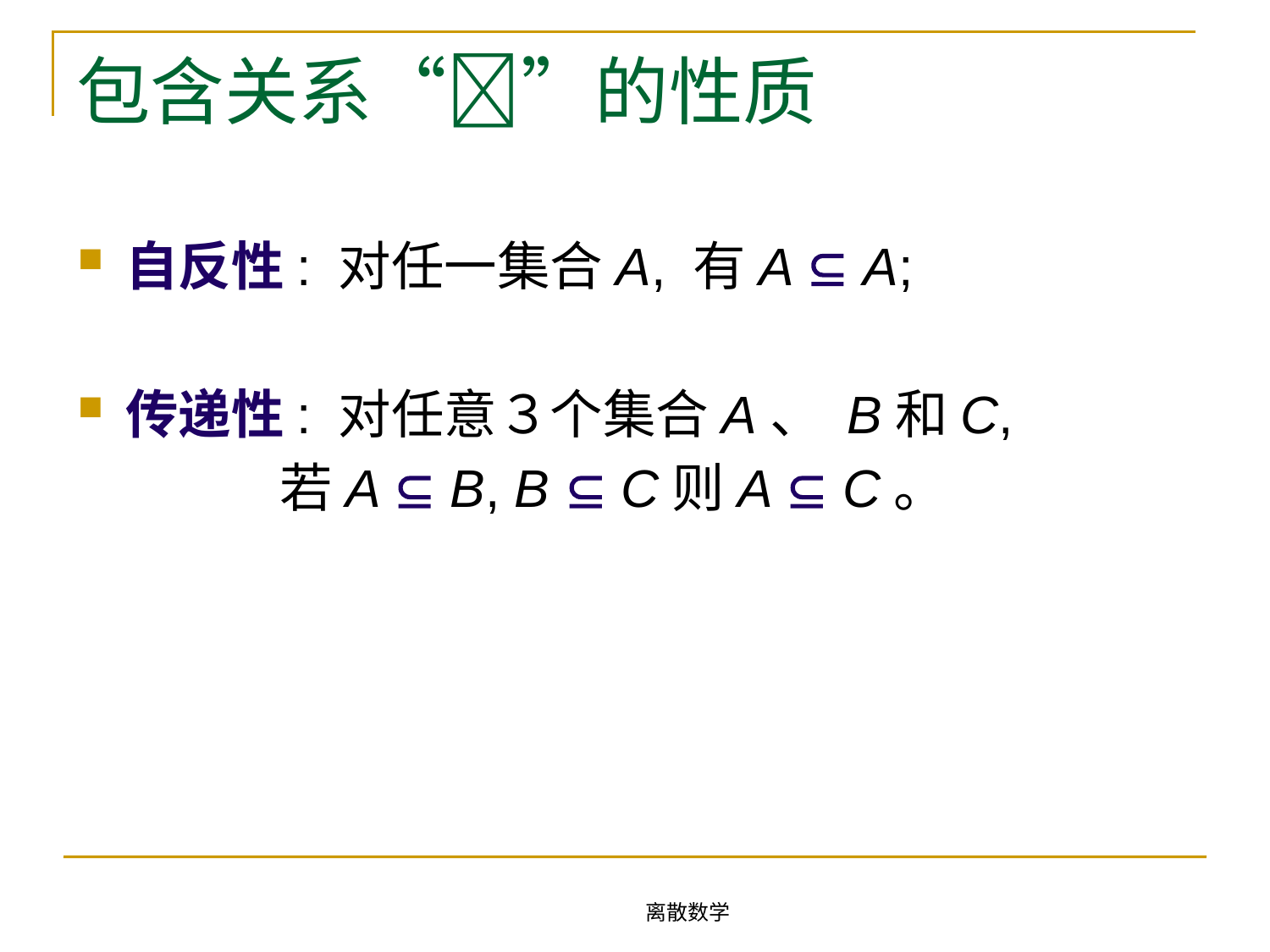

# 包含关系“⊆”的性质
自反性: 对任一集合A, 有A ⊆ A;

传递性: 对任意３个集合A、 B和C,
                若A ⊆ B, B ⊆ C则A ⊆ C。

离散数学
11